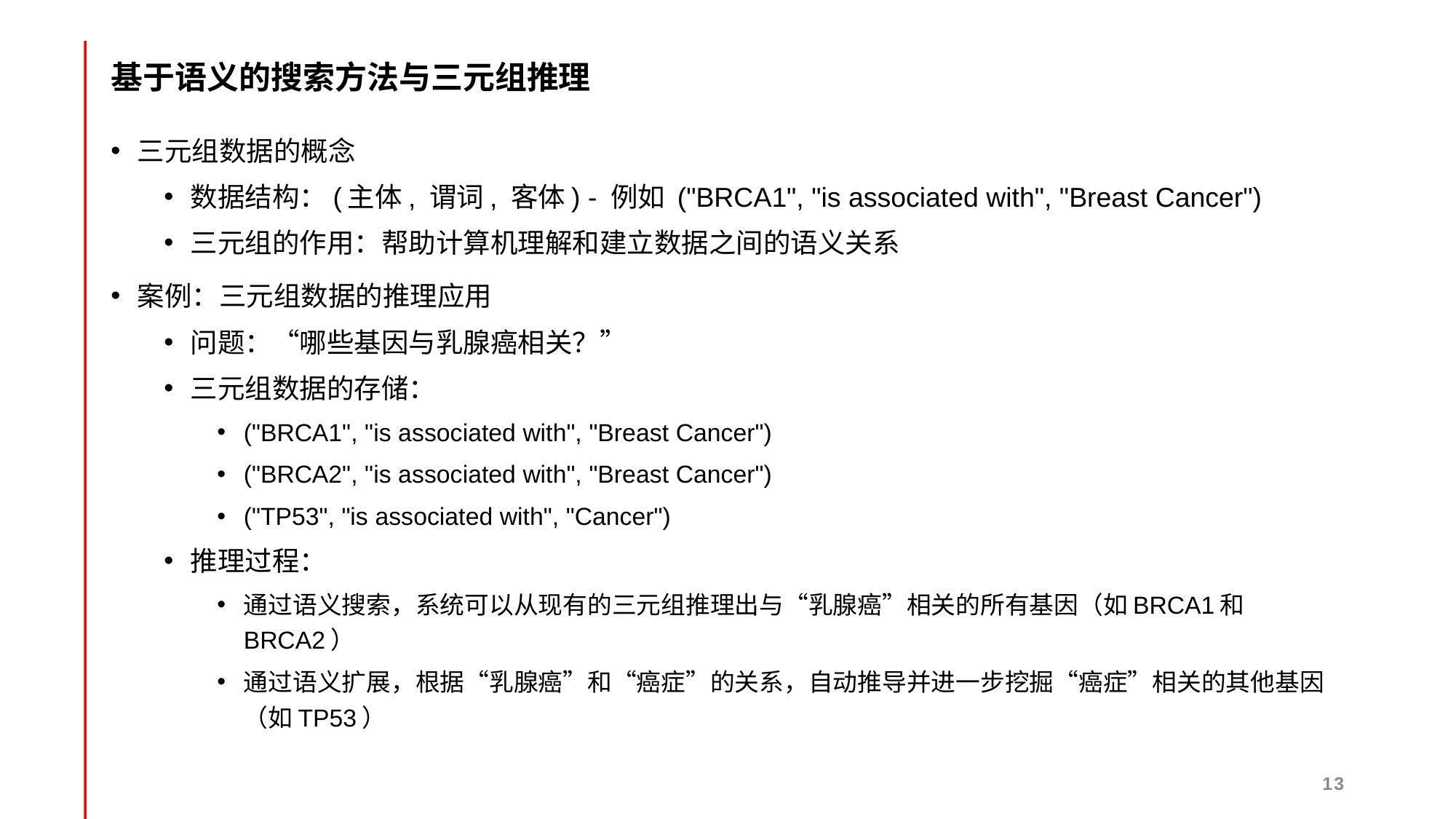

# 基于语义的搜索方法与三元组推理
三元组数据的概念
数据结构：(主体, 谓词, 客体) - 例如 ("BRCA1", "is associated with", "Breast Cancer")
三元组的作用：帮助计算机理解和建立数据之间的语义关系
案例：三元组数据的推理应用
问题：“哪些基因与乳腺癌相关？”
三元组数据的存储：
("BRCA1", "is associated with", "Breast Cancer")
("BRCA2", "is associated with", "Breast Cancer")
("TP53", "is associated with", "Cancer")
推理过程：
通过语义搜索，系统可以从现有的三元组推理出与“乳腺癌”相关的所有基因（如BRCA1和BRCA2）
通过语义扩展，根据“乳腺癌”和“癌症”的关系，自动推导并进一步挖掘“癌症”相关的其他基因（如TP53）
13